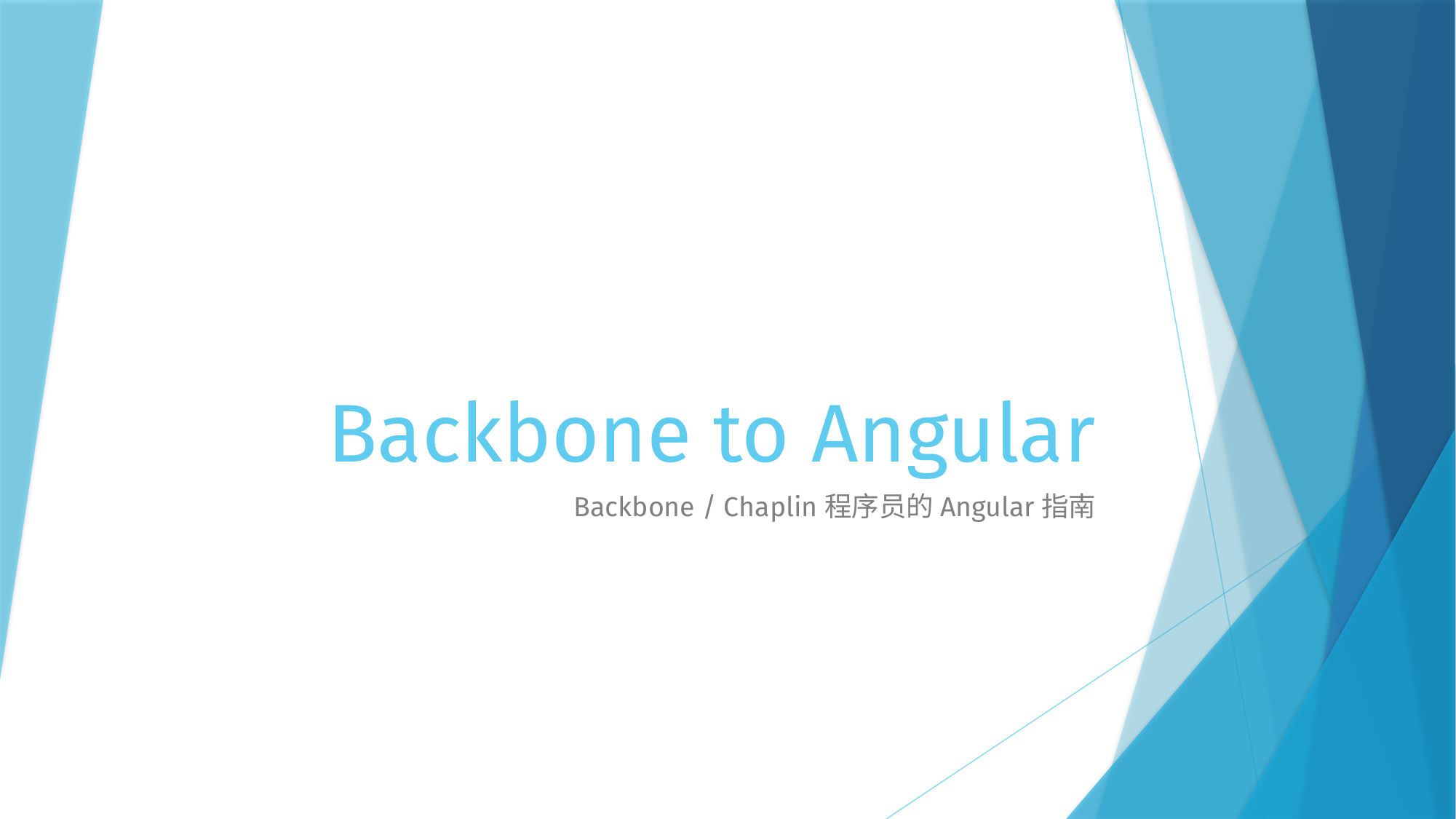

# Backbone to Angular
Backbone / Chaplin程序员的Angular指南